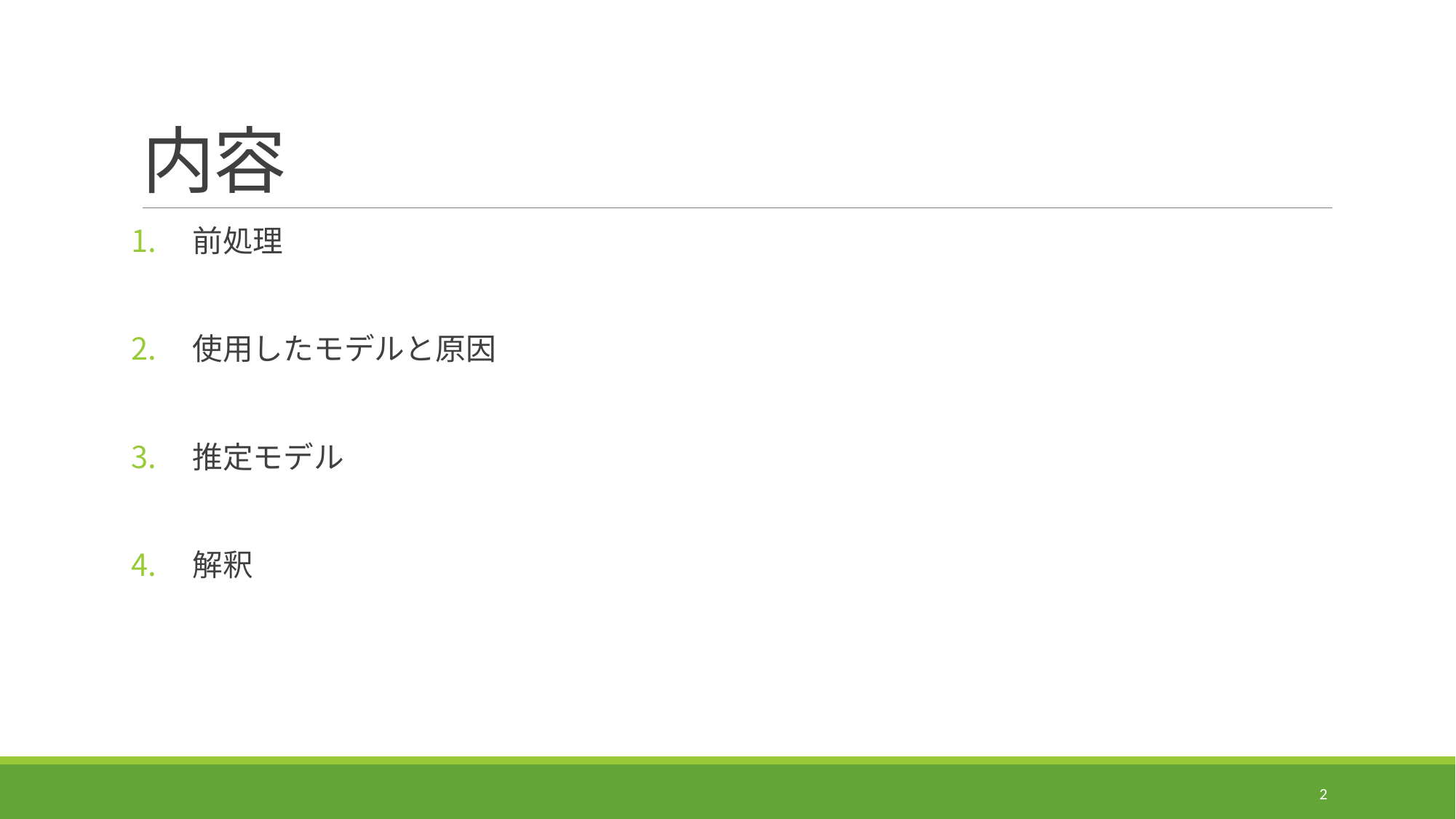

# 内容
前処理

使用したモデルと原因

推定モデル

解釈
2